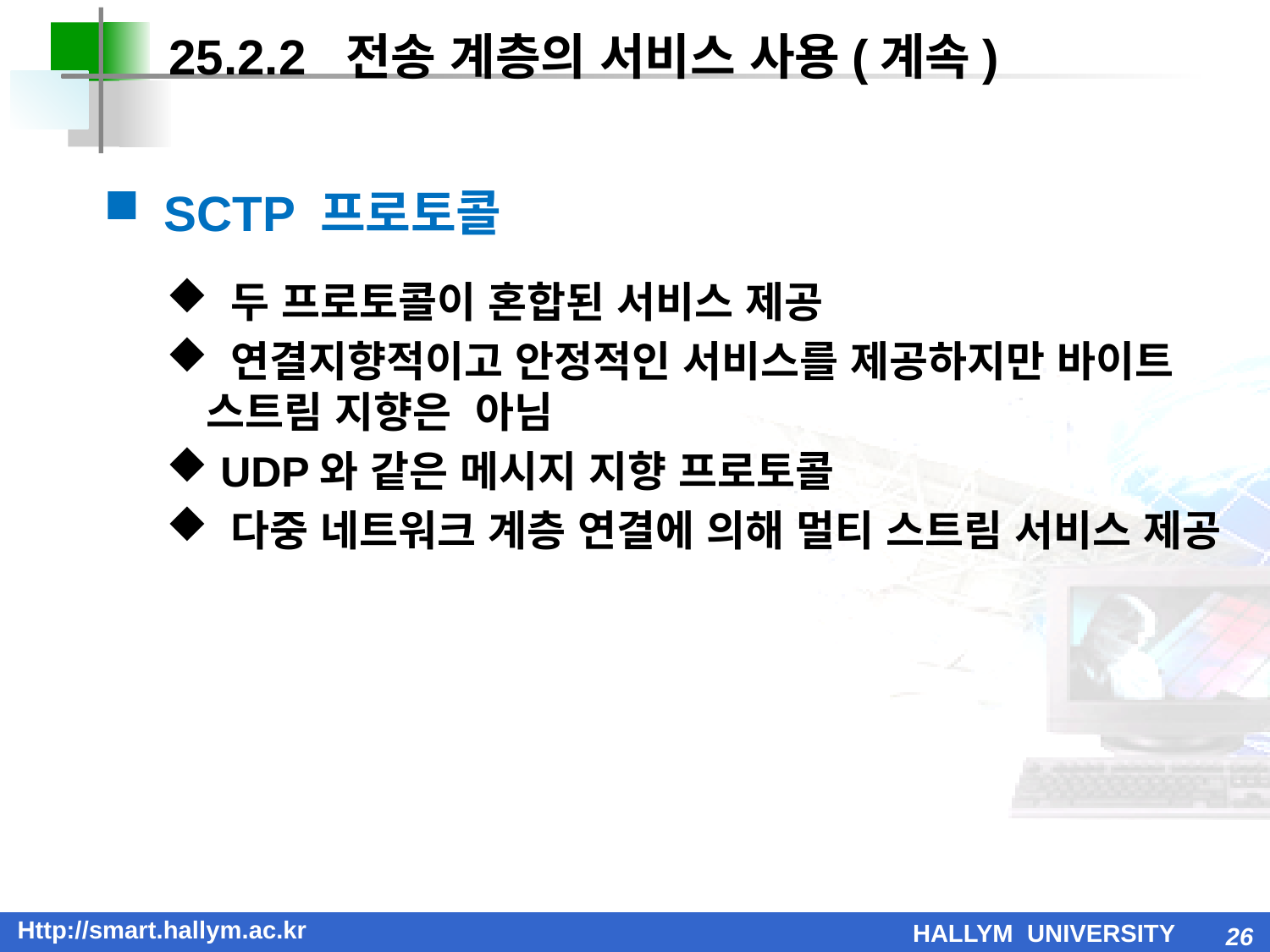

25.2.2  전송 계층의 서비스 사용(계속)

 SCTP 프로토콜
 두 프로토콜이 혼합된 서비스 제공
 연결지향적이고 안정적인 서비스를 제공하지만 바이트 스트림 지향은  아님
 UDP와 같은 메시지 지향 프로토콜
 다중 네트워크 계층 연결에 의해 멀티 스트림 서비스 제공

26